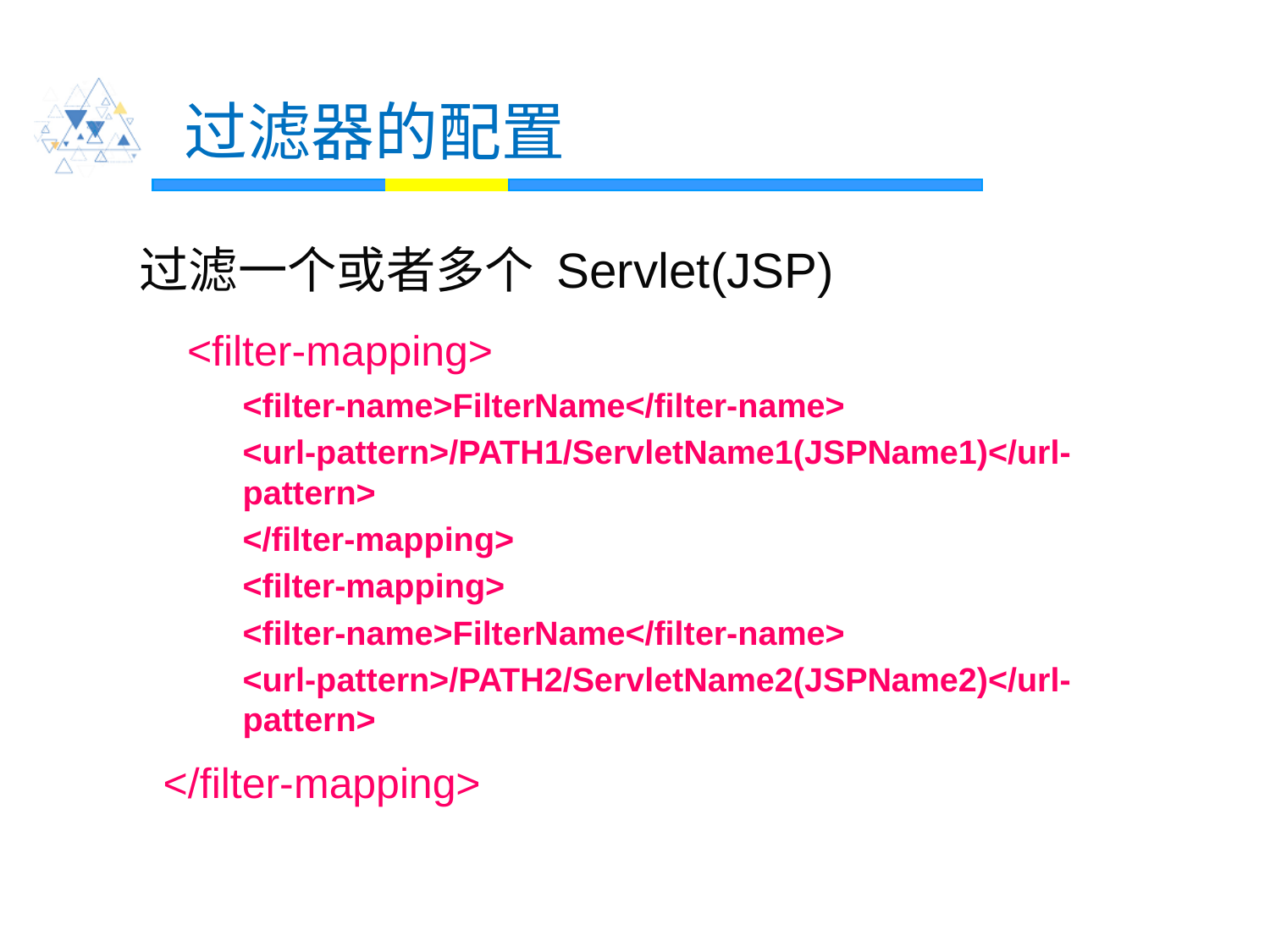

# 过滤器的配置
过滤一个或者多个 Servlet(JSP)
	<filter-mapping>
	<filter-name>FilterName</filter-name>
	<url-pattern>/PATH1/ServletName1(JSPName1)</url-pattern>
	</filter-mapping>
	<filter-mapping>
	<filter-name>FilterName</filter-name>
	<url-pattern>/PATH2/ServletName2(JSPName2)</url-pattern>
  </filter-mapping>